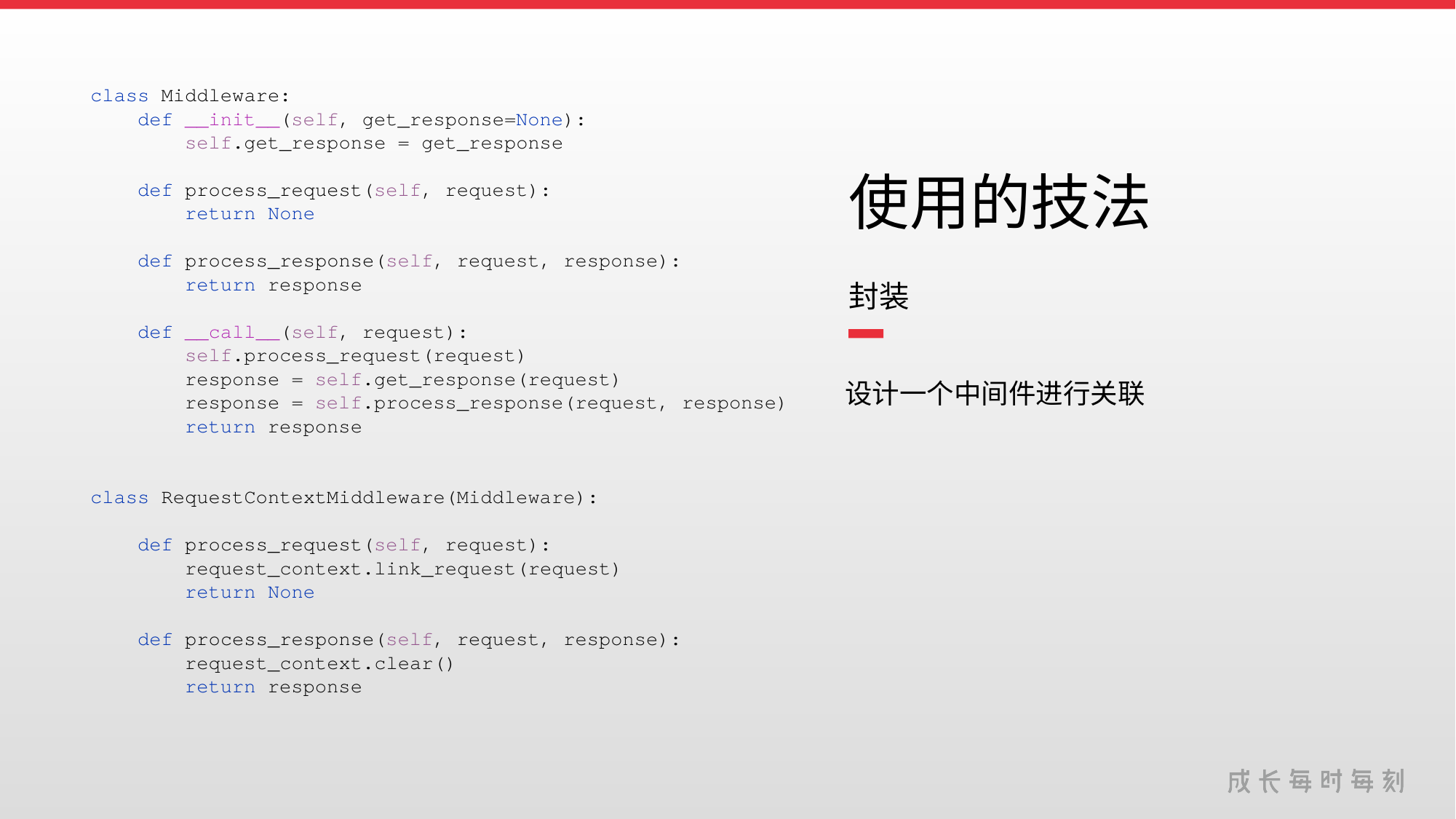

class Middleware:
    def __init__(self, get_response=None):
        self.get_response = get_response

    def process_request(self, request):
        return None

    def process_response(self, request, response):
        return response

    def __call__(self, request):
        self.process_request(request)
        response = self.get_response(request)
        response = self.process_response(request, response)
        return response

class RequestContextMiddleware(Middleware):

    def process_request(self, request):
        request_context.link_request(request)
        return None

    def process_response(self, request, response):
        request_context.clear()
        return response
使用的技法
封装
设计一个中间件进行关联